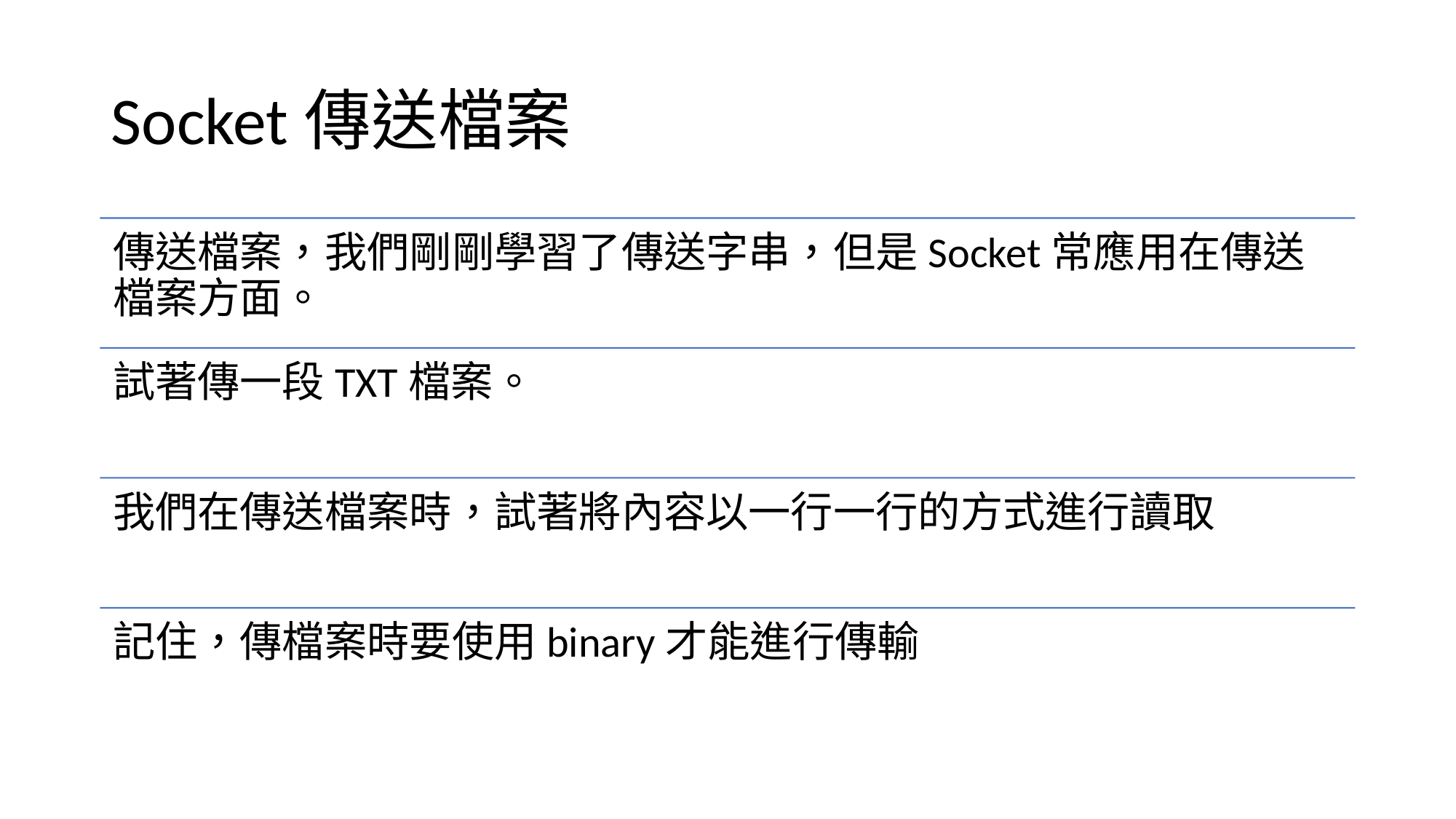

# Socket傳送檔案
傳送檔案，我們剛剛學習了傳送字串，但是Socket常應用在傳送檔案方面。
試著傳一段TXT檔案。
我們在傳送檔案時，試著將內容以一行一行的方式進行讀取
記住，傳檔案時要使用binary才能進行傳輸